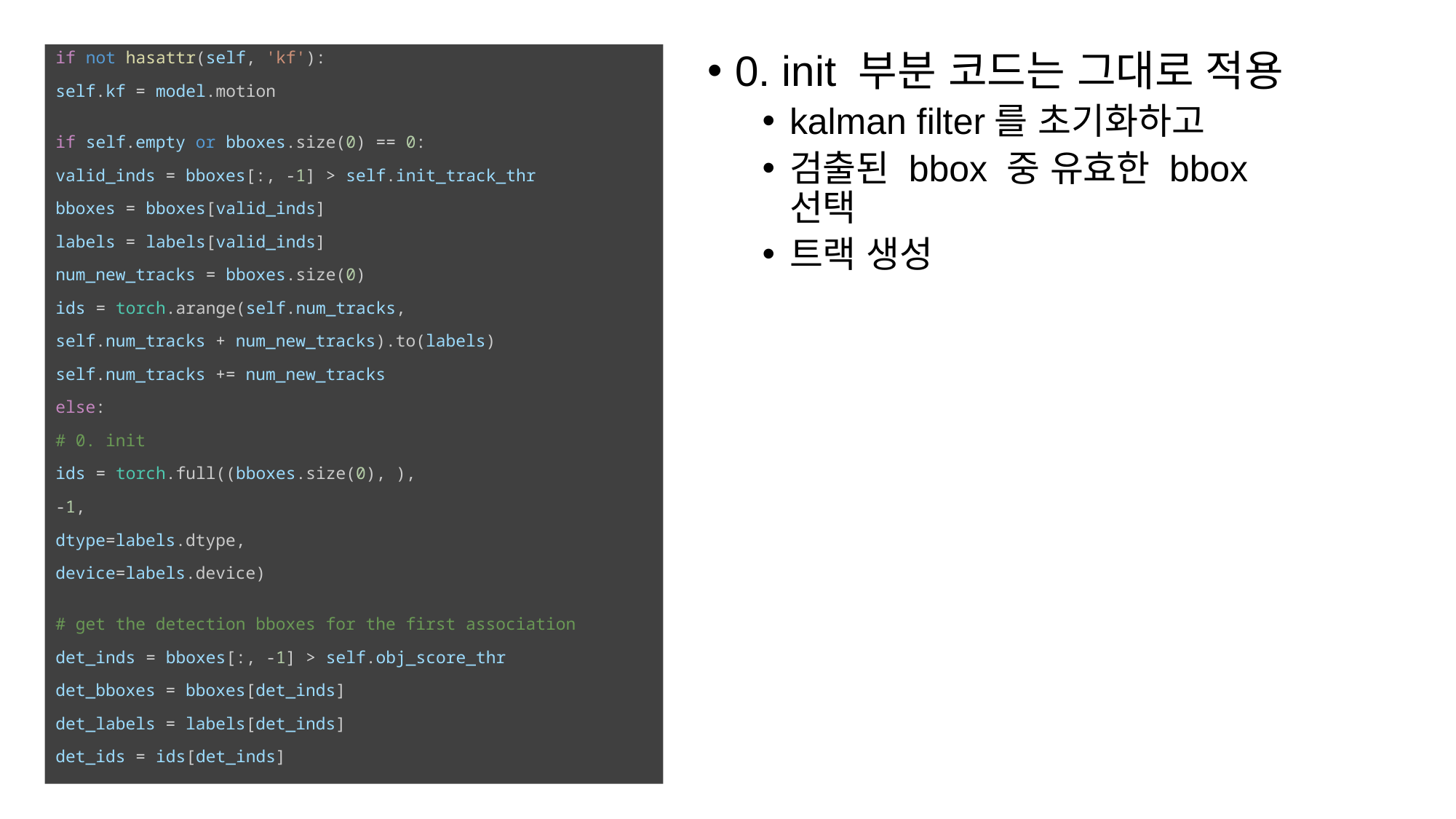

if not hasattr(self, 'kf'):
self.kf = model.motion
if self.empty or bboxes.size(0) == 0:
valid_inds = bboxes[:, -1] > self.init_track_thr
bboxes = bboxes[valid_inds]
labels = labels[valid_inds]
num_new_tracks = bboxes.size(0)
ids = torch.arange(self.num_tracks,
self.num_tracks + num_new_tracks).to(labels)
self.num_tracks += num_new_tracks
else:
# 0. init
ids = torch.full((bboxes.size(0), ),
-1,
dtype=labels.dtype,
device=labels.device)
# get the detection bboxes for the first association
det_inds = bboxes[:, -1] > self.obj_score_thr
det_bboxes = bboxes[det_inds]
det_labels = labels[det_inds]
det_ids = ids[det_inds]

0. init 부분 코드는 그대로 적용
kalman filter를 초기화하고
검출된 bbox 중 유효한 bbox 선택
트랙 생성